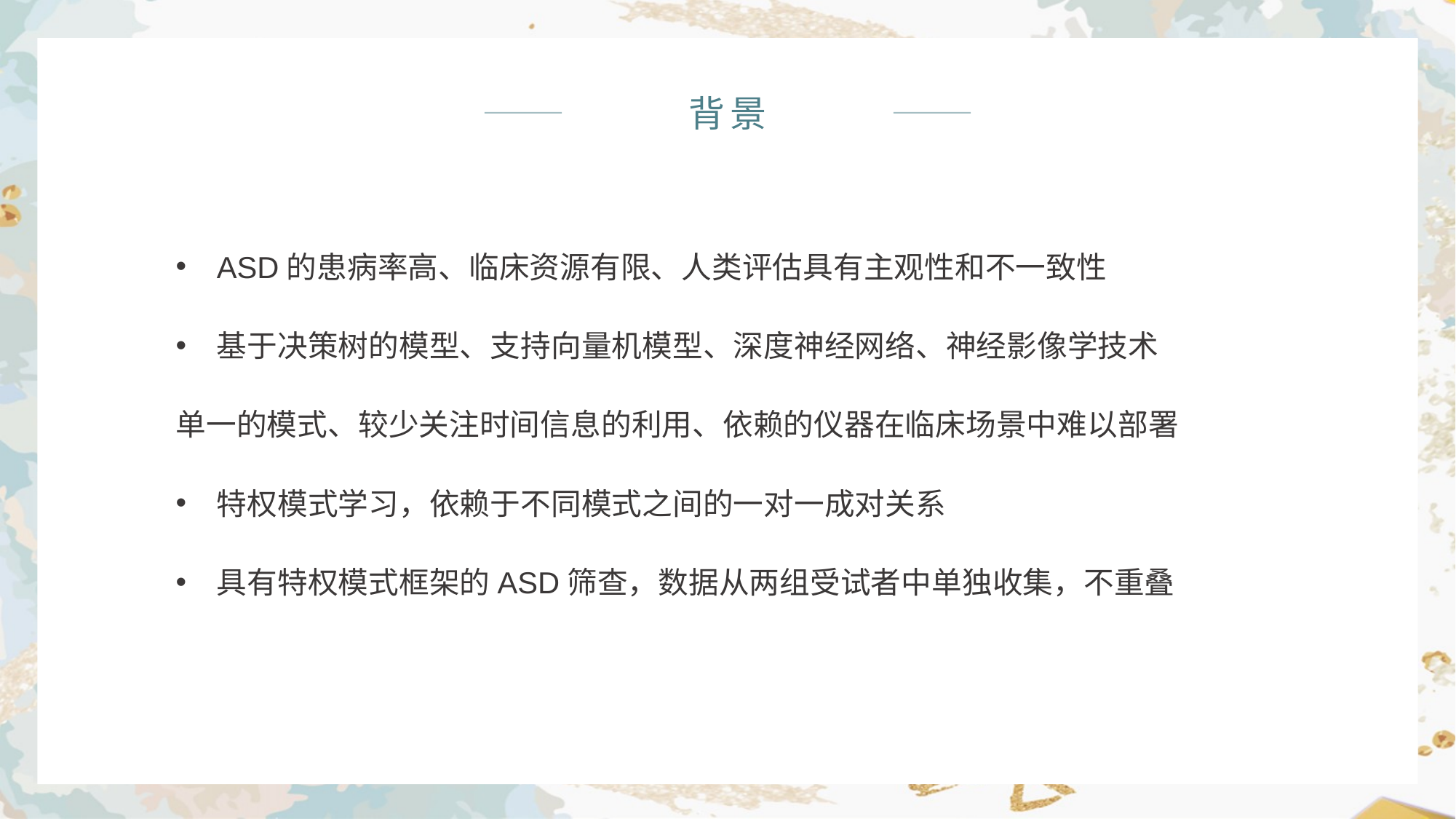

背景
ASD的患病率高、临床资源有限、人类评估具有主观性和不一致性
基于决策树的模型、支持向量机模型、深度神经网络、神经影像学技术
单一的模式、较少关注时间信息的利用、依赖的仪器在临床场景中难以部署
特权模式学习，依赖于不同模式之间的一对一成对关系
具有特权模式框架的ASD筛查，数据从两组受试者中单独收集，不重叠